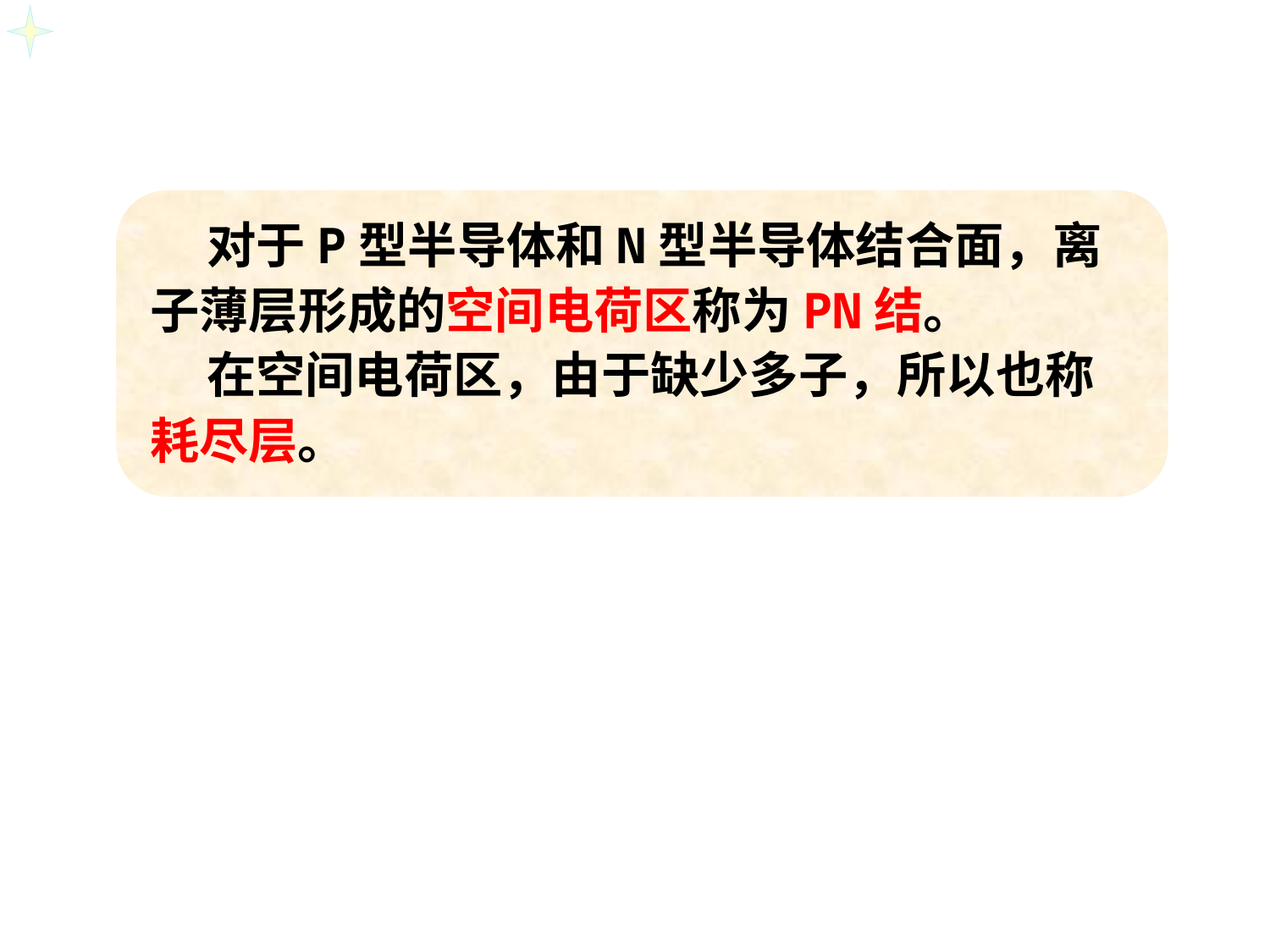

对于P型半导体和N型半导体结合面，离子薄层形成的空间电荷区称为PN结。
    在空间电荷区，由于缺少多子，所以也称耗尽层。